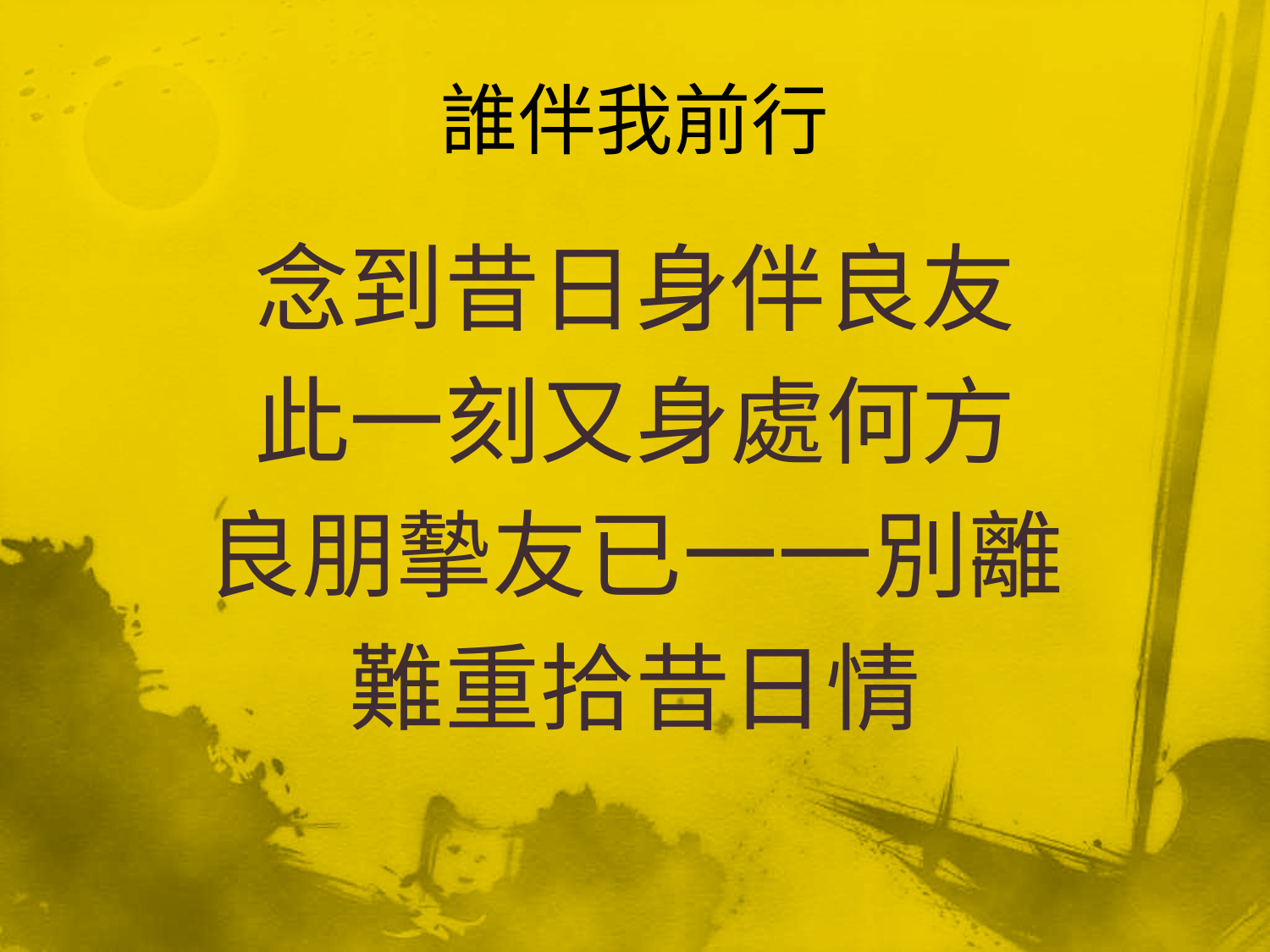

# 誰伴我前行
念到昔日身伴良友
此一刻又身處何方
良朋摰友已一一別離
難重拾昔日情